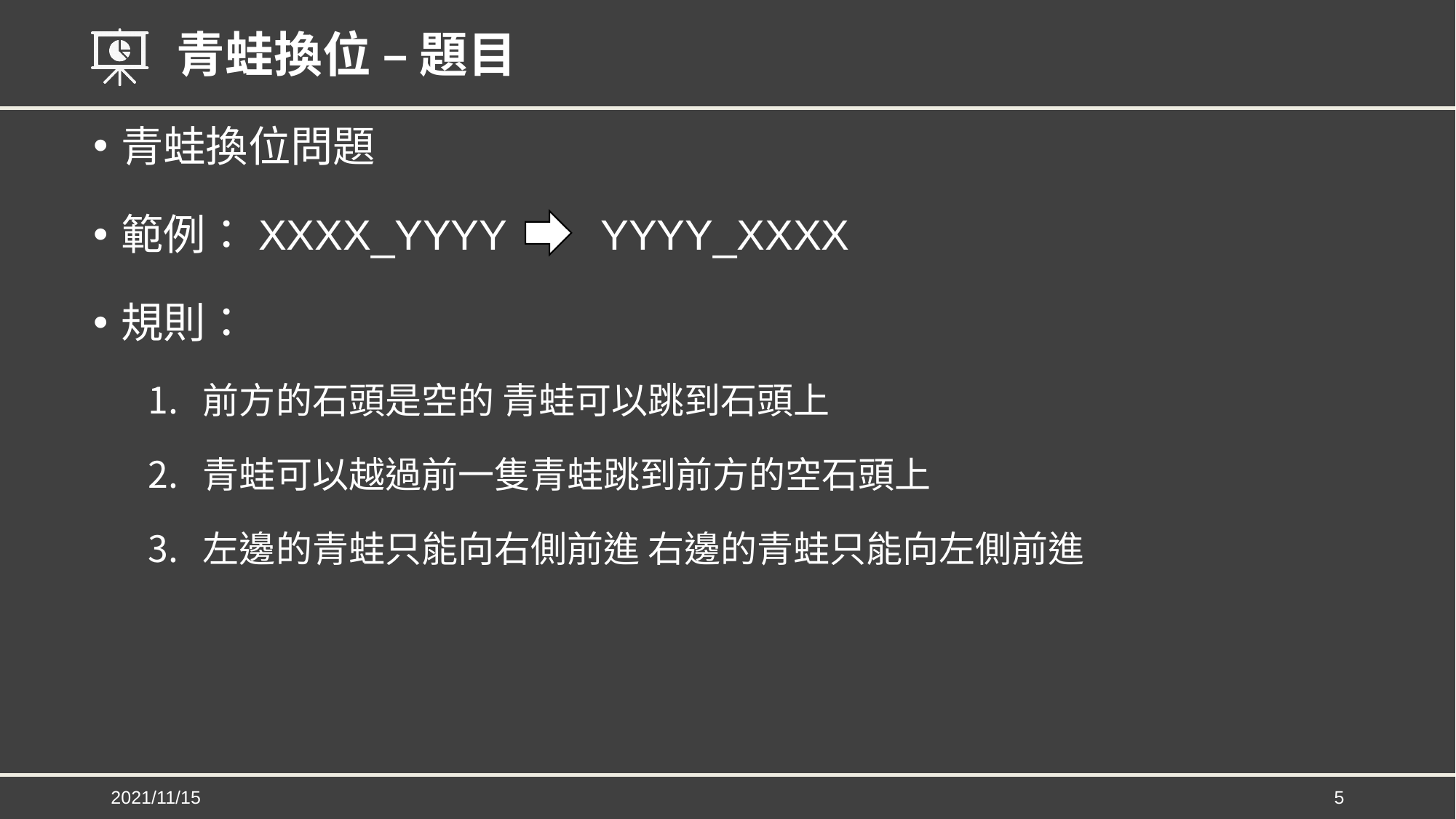

# 青蛙換位 – 題目
青蛙換位問題
範例：XXXX_YYYY        YYYY_XXXX
規則：
前方的石頭是空的 青蛙可以跳到石頭上
青蛙可以越過前一隻青蛙跳到前方的空石頭上
左邊的青蛙只能向右側前進 右邊的青蛙只能向左側前進

2021/11/15

5